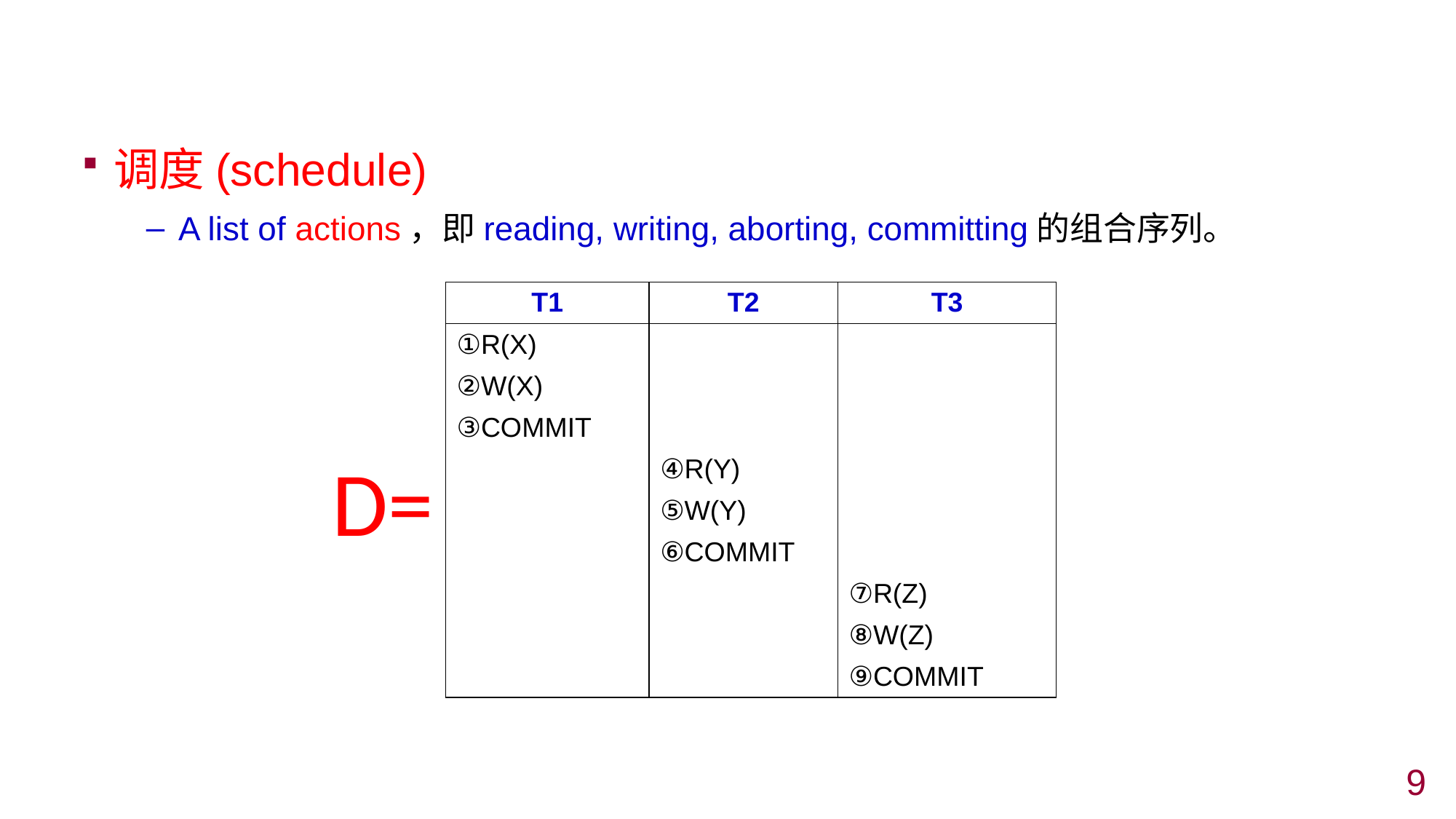

#
调度(schedule)
A list of actions，即reading, writing, aborting, committing的组合序列。
| T1 | T2 | T3 |
| --- | --- | --- |
| ①R(X) |  |  |
| ②W(X) |  |  |
| ③COMMIT |  |  |
|  | ④R(Y) |  |
|  | ⑤W(Y) |  |
|  | ⑥COMMIT |  |
|  |  | ⑦R(Z) |
|  |  | ⑧W(Z) |
|  |  | ⑨COMMIT |
D=
9